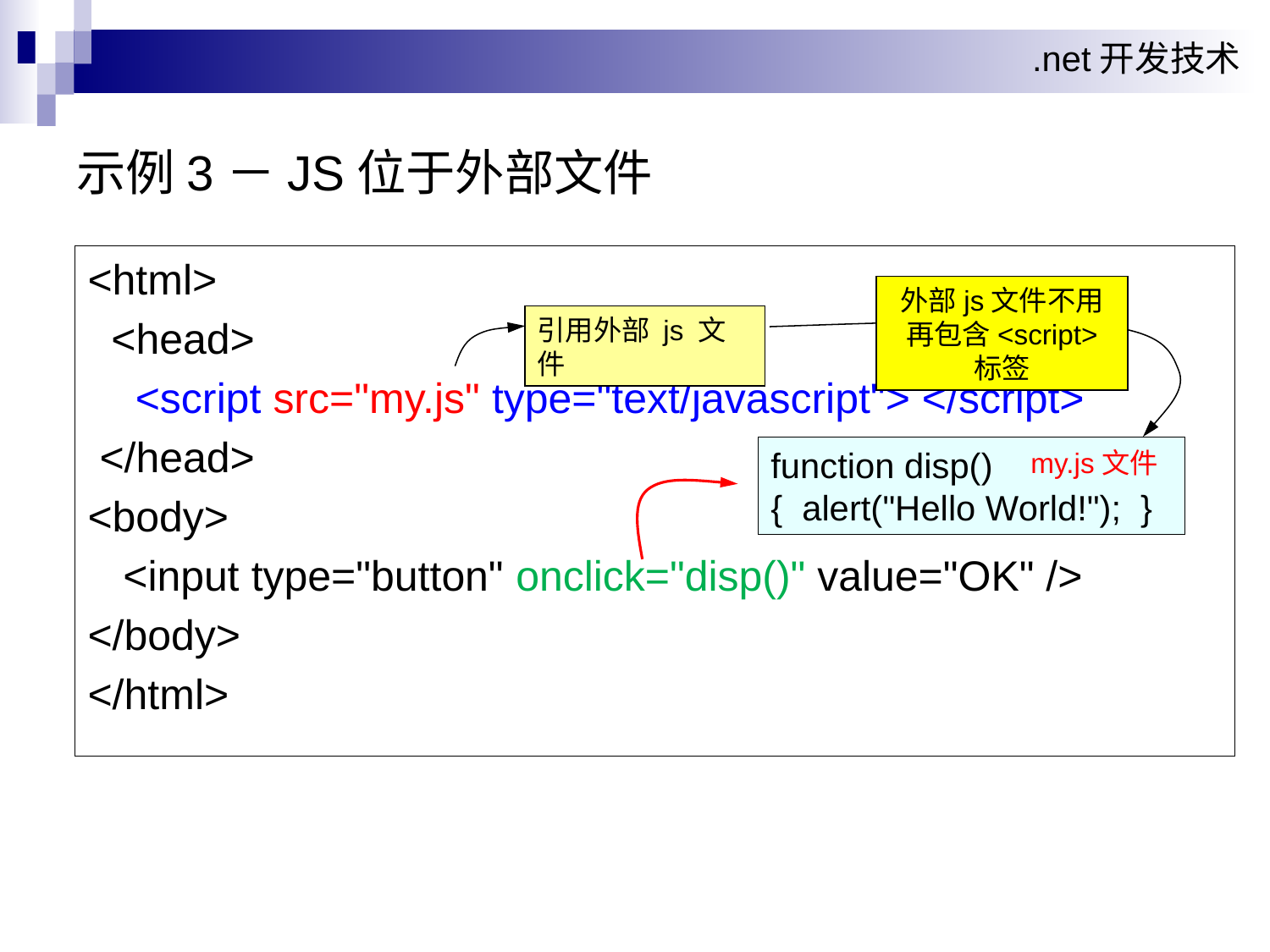

示例3－JS位于外部文件
<html>
  <head>
	<script src="my.js" type="text/javascript"> </script>
 </head>
<body>
   <input type="button" onclick="disp()" value="OK" />
</body>
</html>
外部js文件不用再包含<script> 标签
引用外部 js 文件

function disp()
{  alert("Hello World!");  }
my.js文件